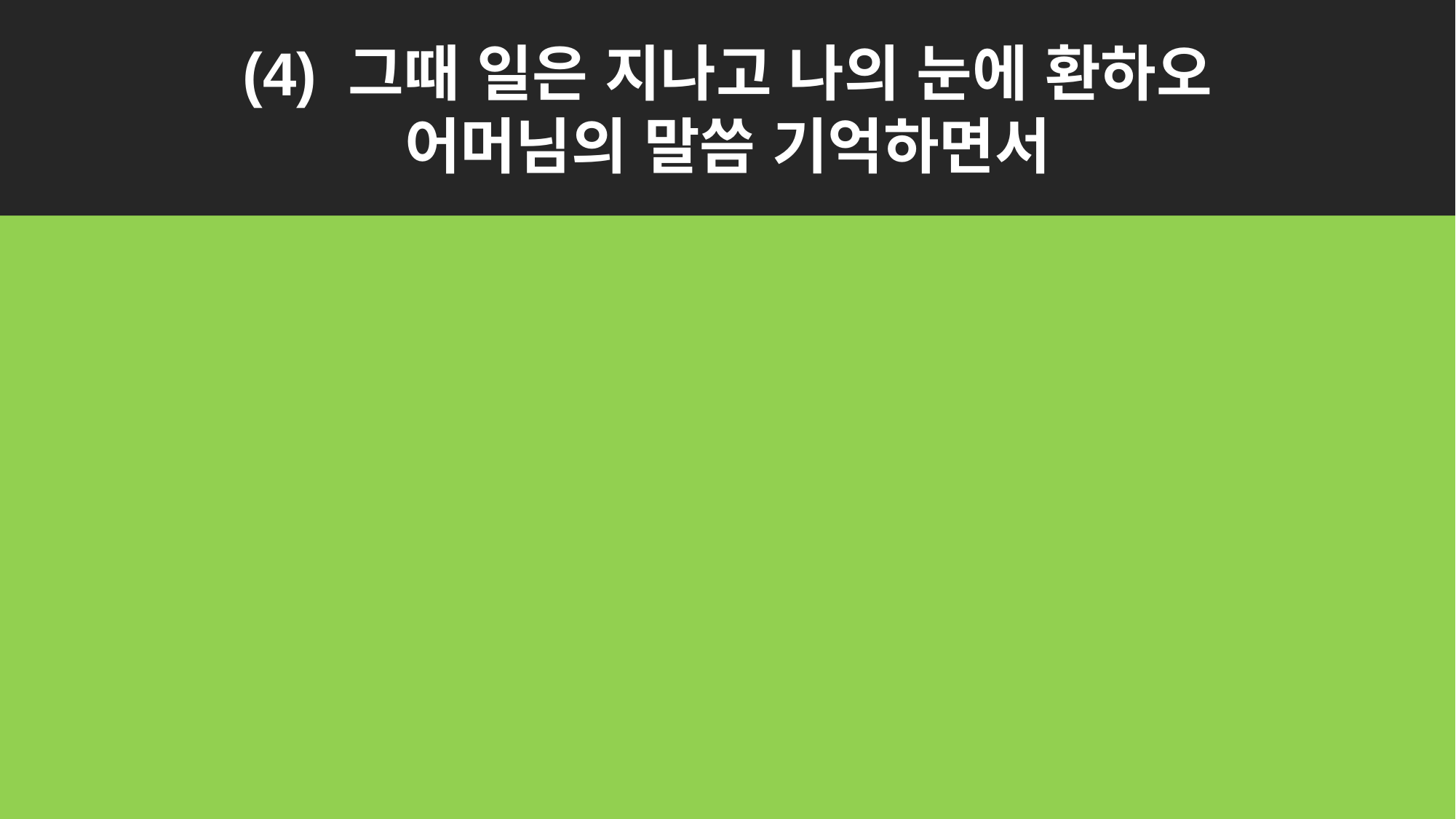

(4) 그때 일은 지나고 나의 눈에 환하오
어머님의 말씀 기억하면서